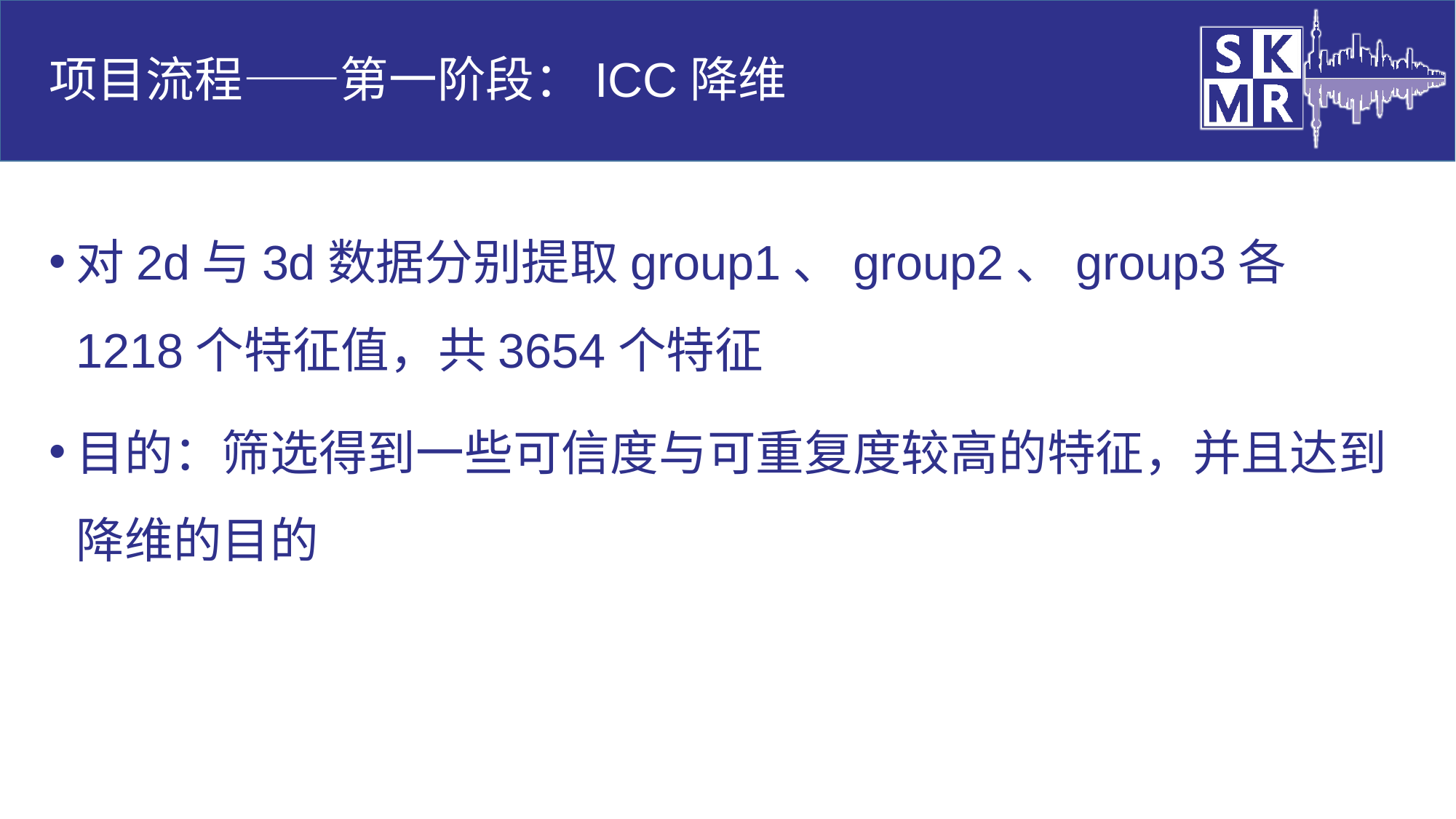

# 项目流程——第一阶段：ICC降维
对2d与3d数据分别提取group1、group2、group3各1218个特征值，共3654个特征
目的：筛选得到一些可信度与可重复度较高的特征，并且达到降维的目的